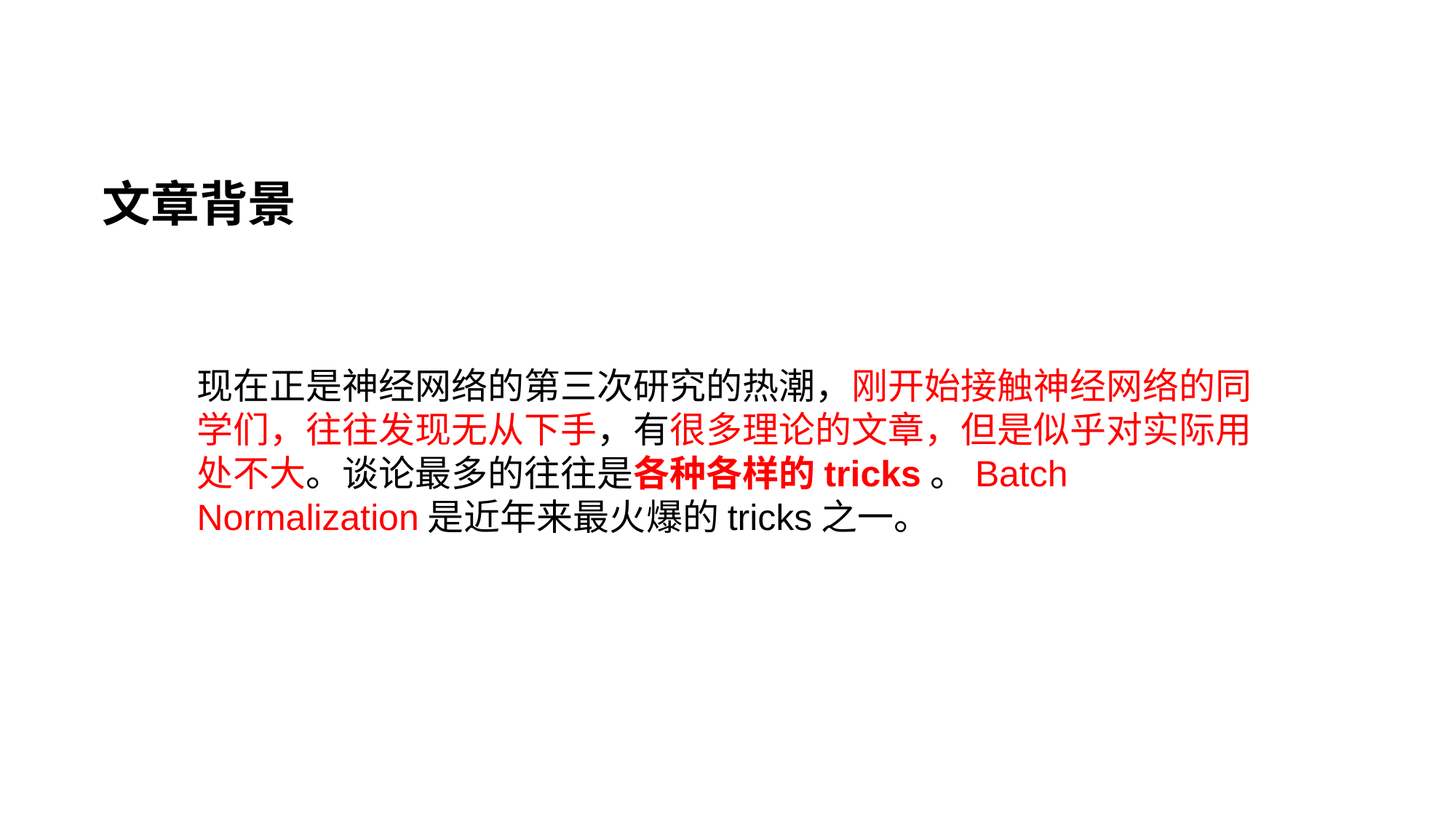

文章背景
现在正是神经网络的第三次研究的热潮，刚开始接触神经网络的同学们，往往发现无从下手，有很多理论的文章，但是似乎对实际用处不大。谈论最多的往往是各种各样的tricks。Batch Normalization是近年来最火爆的tricks之一。